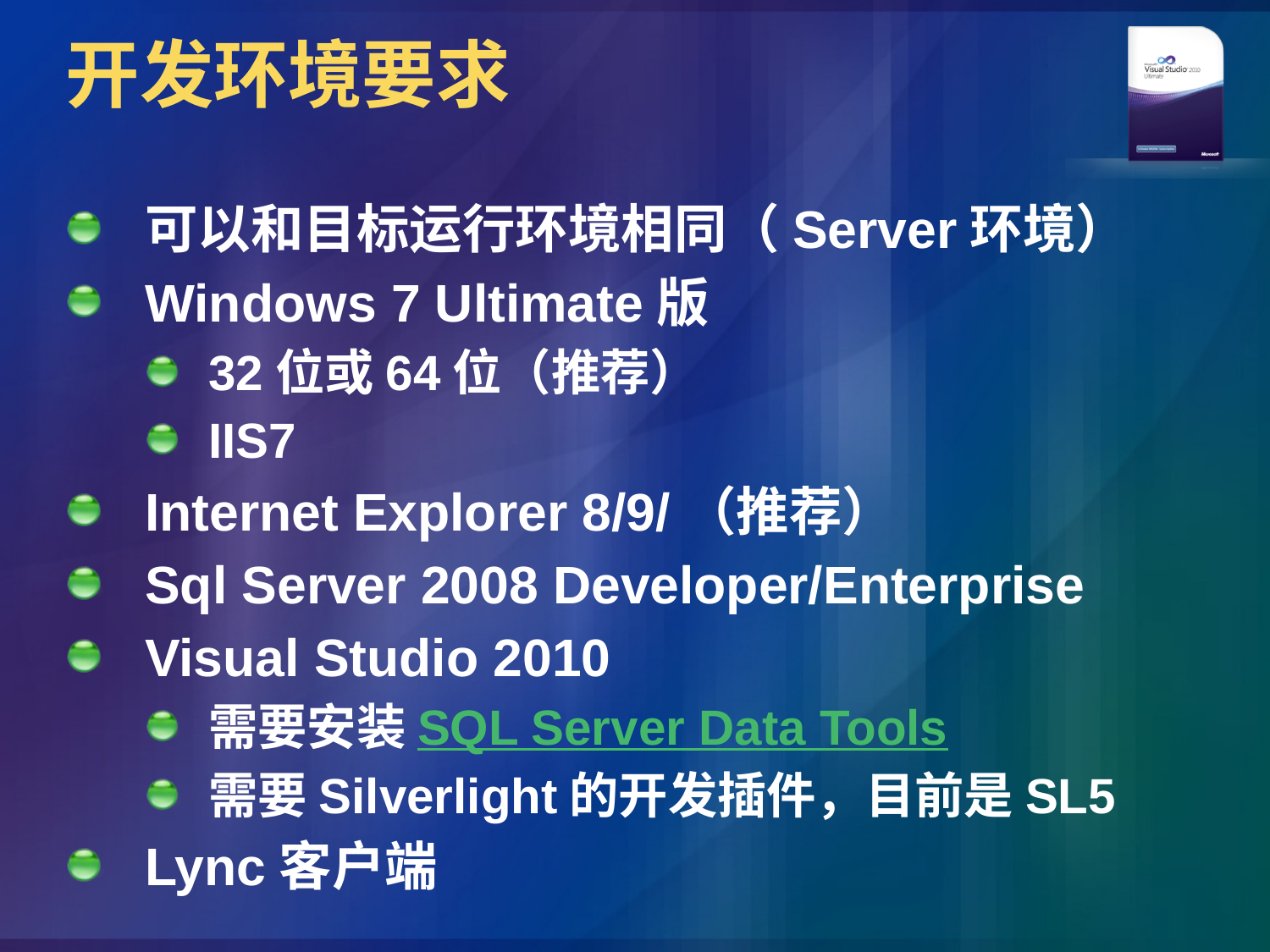

# 开发环境要求
可以和目标运行环境相同（Server环境）
Windows 7 Ultimate版
32位或64位（推荐）
IIS7
Internet Explorer 8/9/（推荐）
Sql Server 2008 Developer/Enterprise
Visual Studio 2010
需要安装SQL Server Data Tools
需要Silverlight的开发插件，目前是SL5
Lync客户端